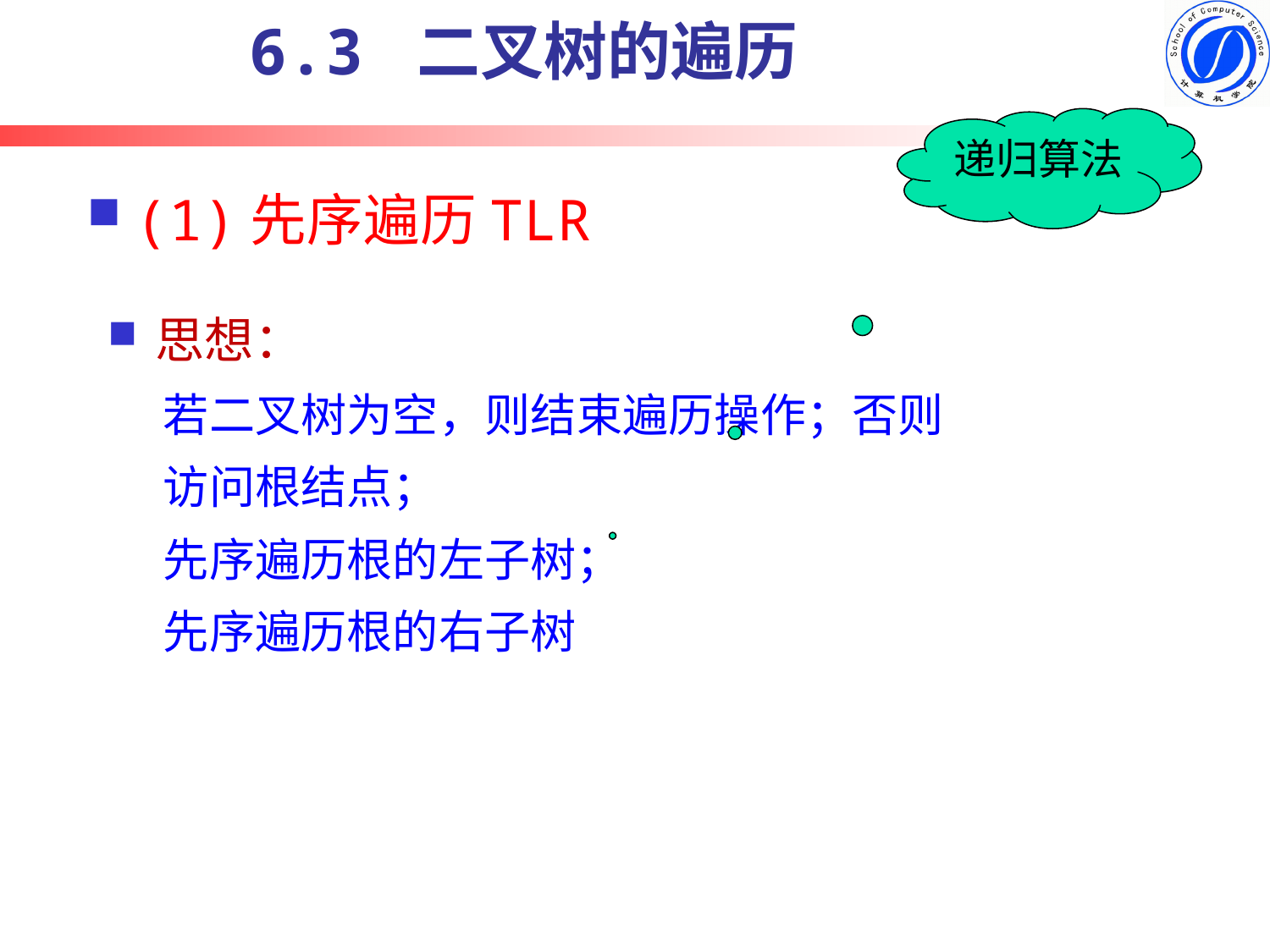

6.3 二叉树的遍历
递归算法
# (1)先序遍历TLR
思想：
若二叉树为空，则结束遍历操作；否则
访问根结点；
先序遍历根的左子树；
先序遍历根的右子树